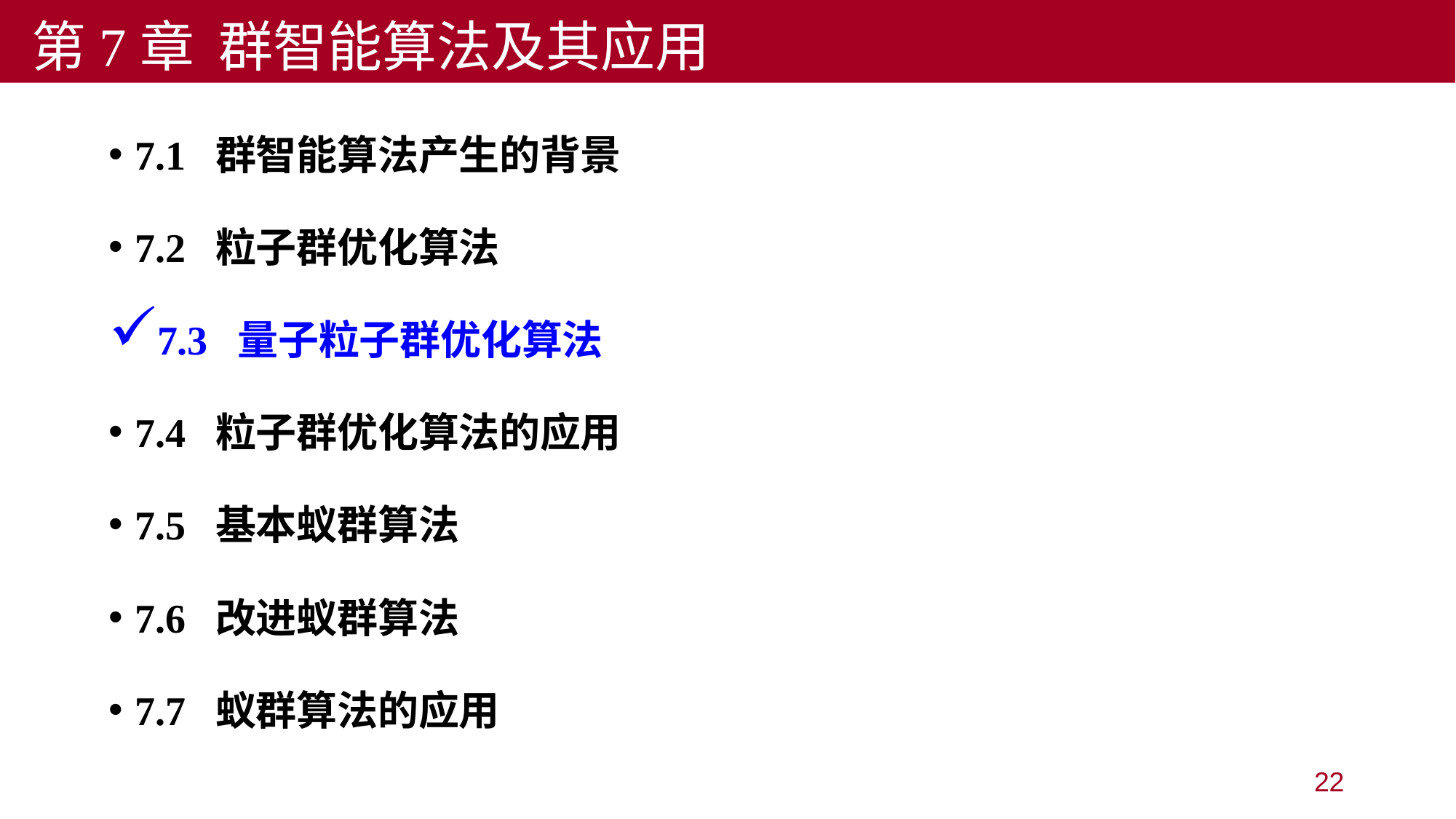

第7章  群智能算法及其应用
7.1  群智能算法产生的背景
7.2  粒子群优化算法
7.3  量子粒子群优化算法
7.4  粒子群优化算法的应用
7.5  基本蚁群算法
7.6  改进蚁群算法
7.7  蚁群算法的应用
22